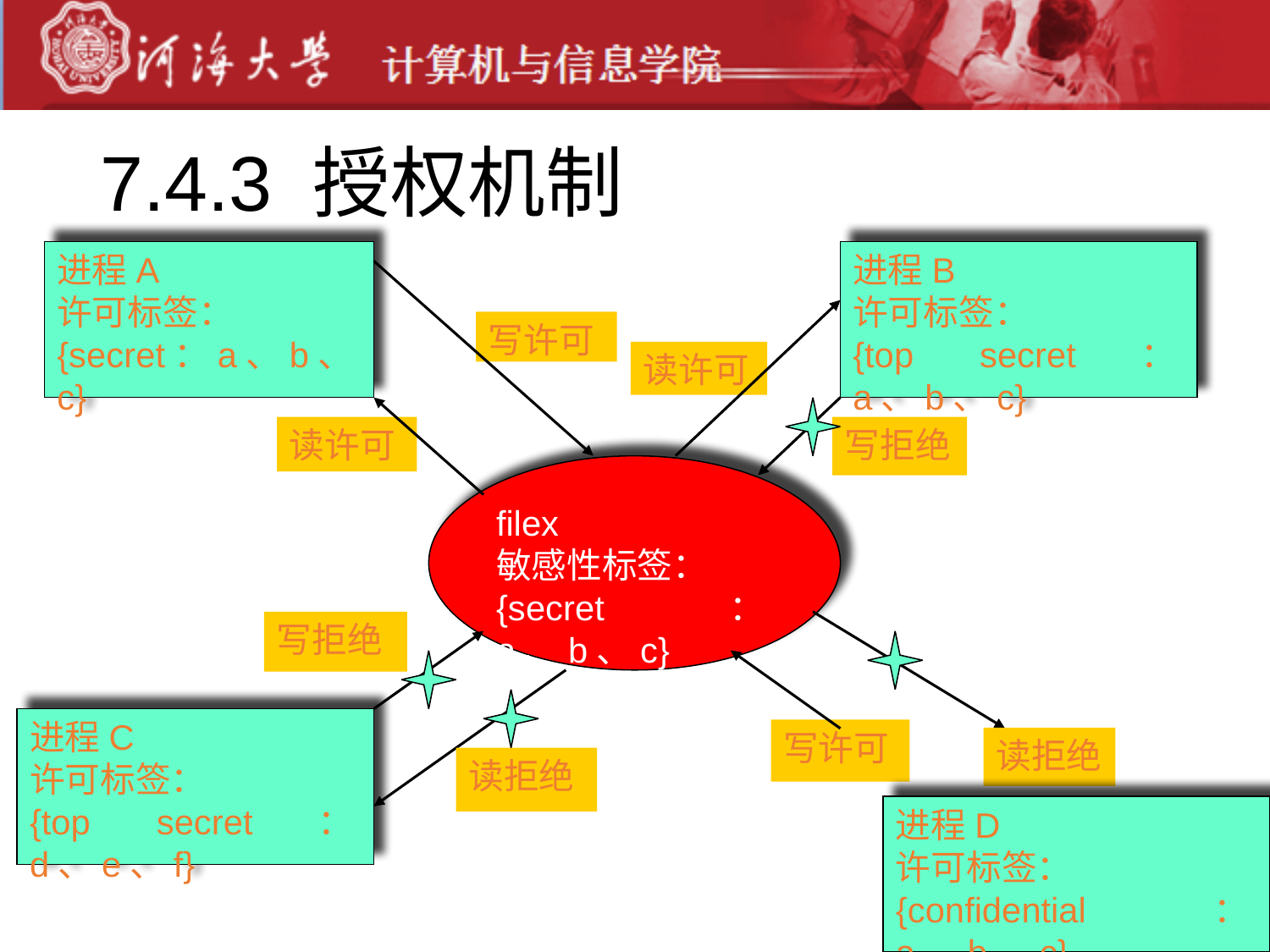

# 7.4.3 授权机制
进程A
许可标签：
{secret：a、b、c}
进程B
许可标签：
{top secret：a、b、c}

写许可
读许可

读许可
写拒绝

filex
敏感性标签：
{secret：a、b、c}

写拒绝

进程C
许可标签：
{top secret：d、e、f}
写许可
读拒绝
读拒绝
进程D
许可标签：
{confidential：a、b、c}